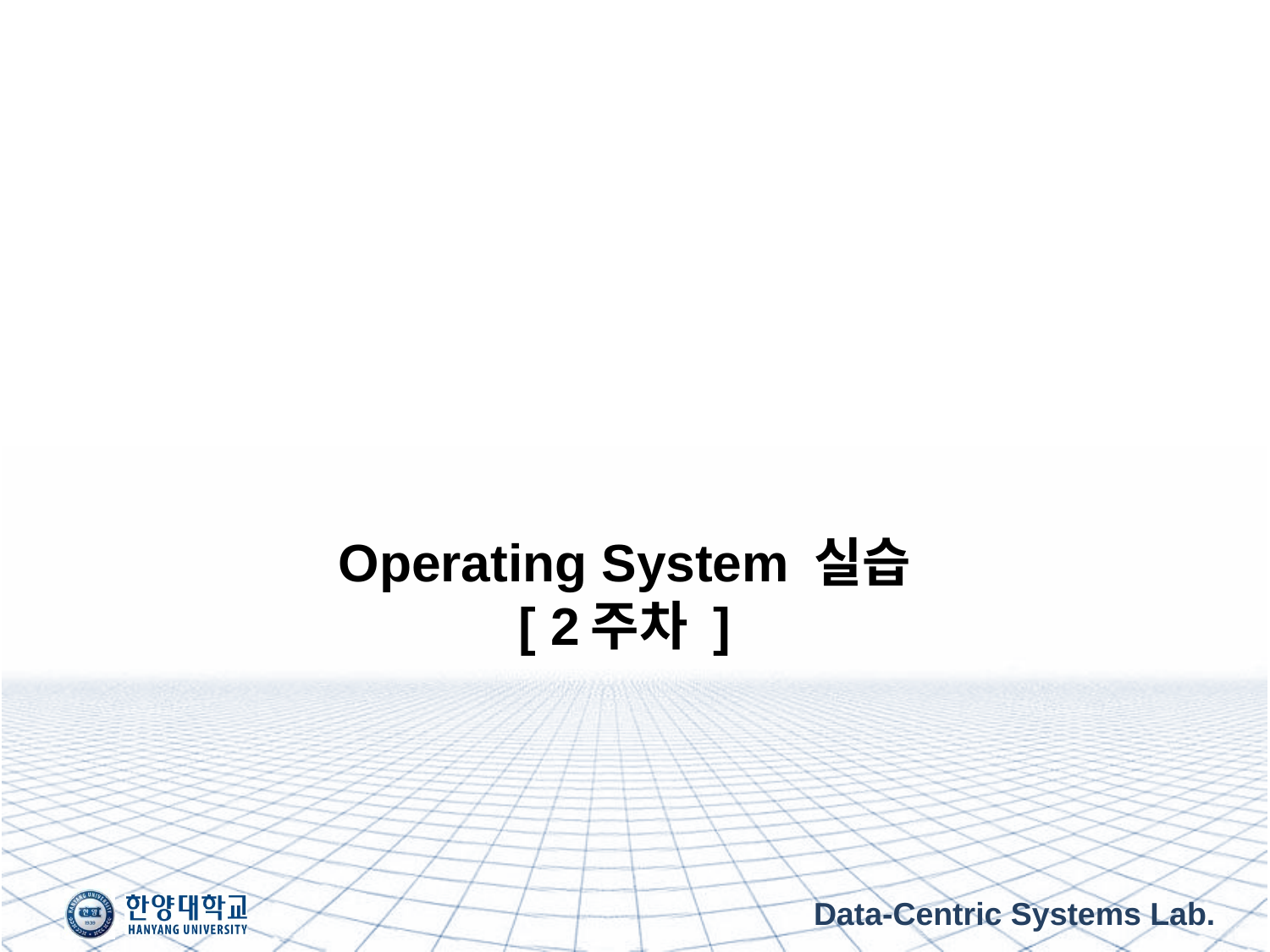

# Operating System 실습 [ 2주차 ]